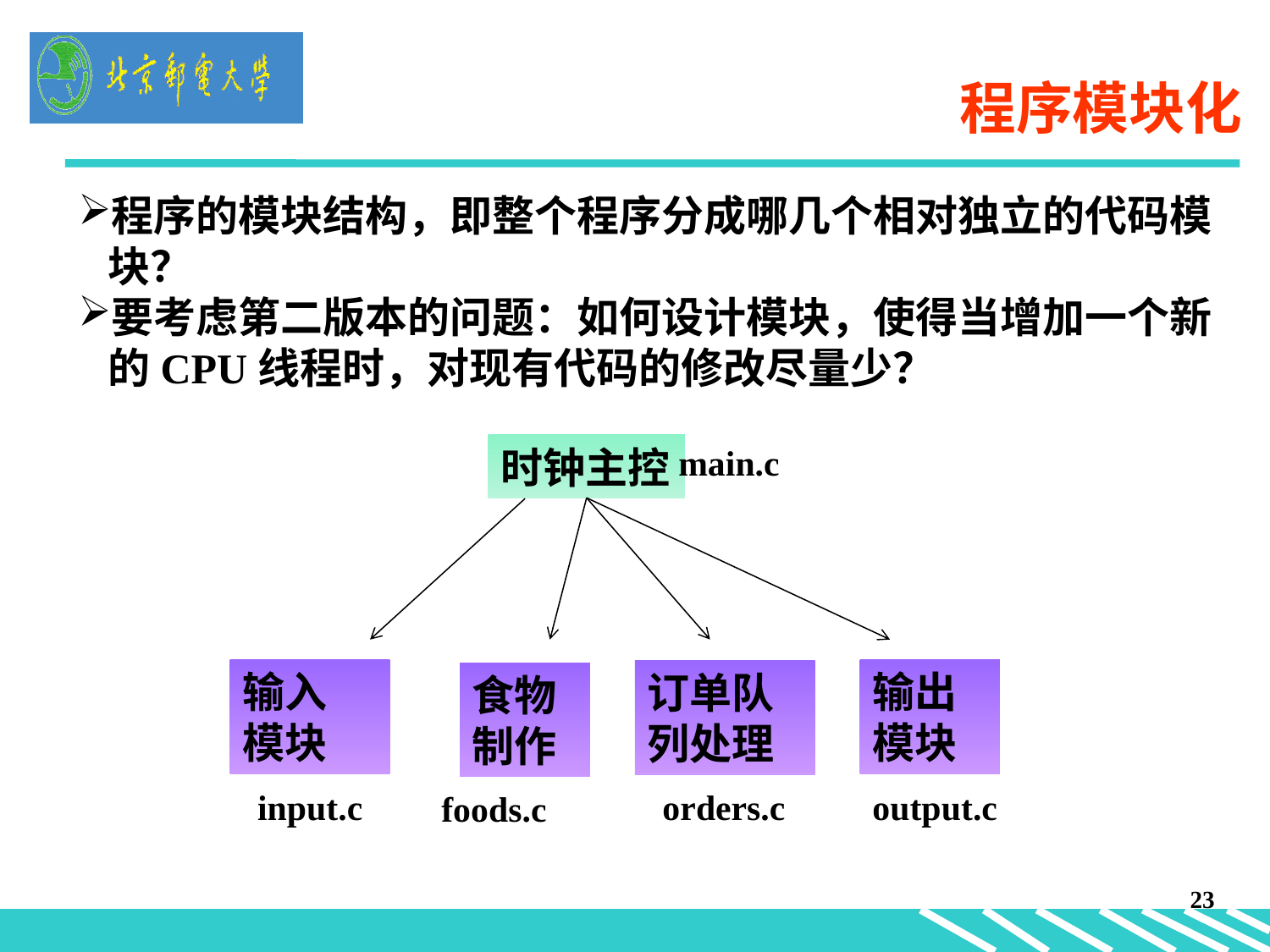

# 程序模块化
程序的模块结构，即整个程序分成哪几个相对独立的代码模块？
要考虑第二版本的问题：如何设计模块，使得当增加一个新的CPU线程时，对现有代码的修改尽量少？
时钟主控
main.c
输入
模块
输出模块
订单队列处理
食物制作
input.c
orders.c
output.c
foods.c
23